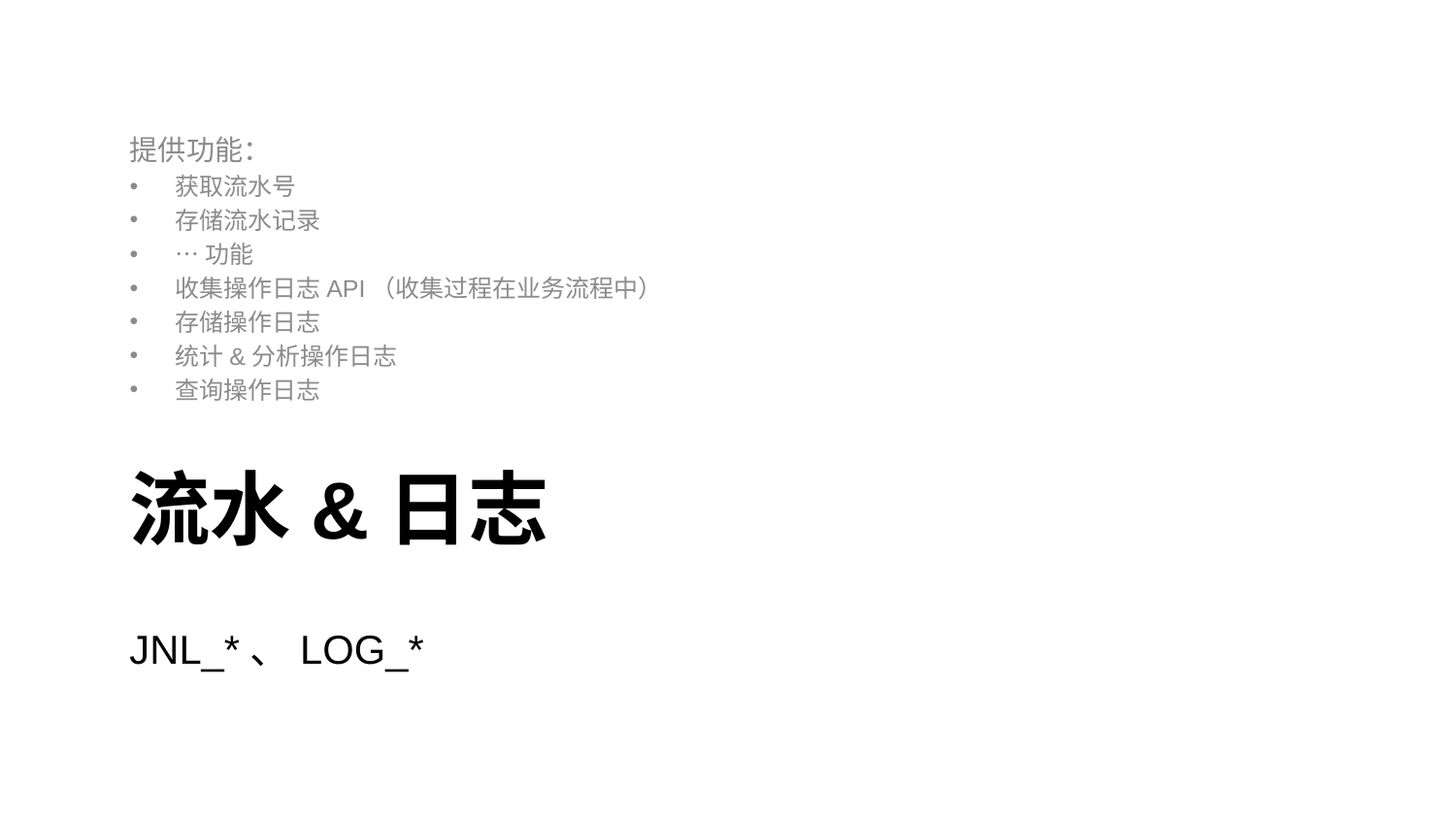

提供功能：
获取流水号
存储流水记录
…功能
收集操作日志API（收集过程在业务流程中）
存储操作日志
统计&分析操作日志
查询操作日志

# 流水&日志
JNL_*、LOG_*